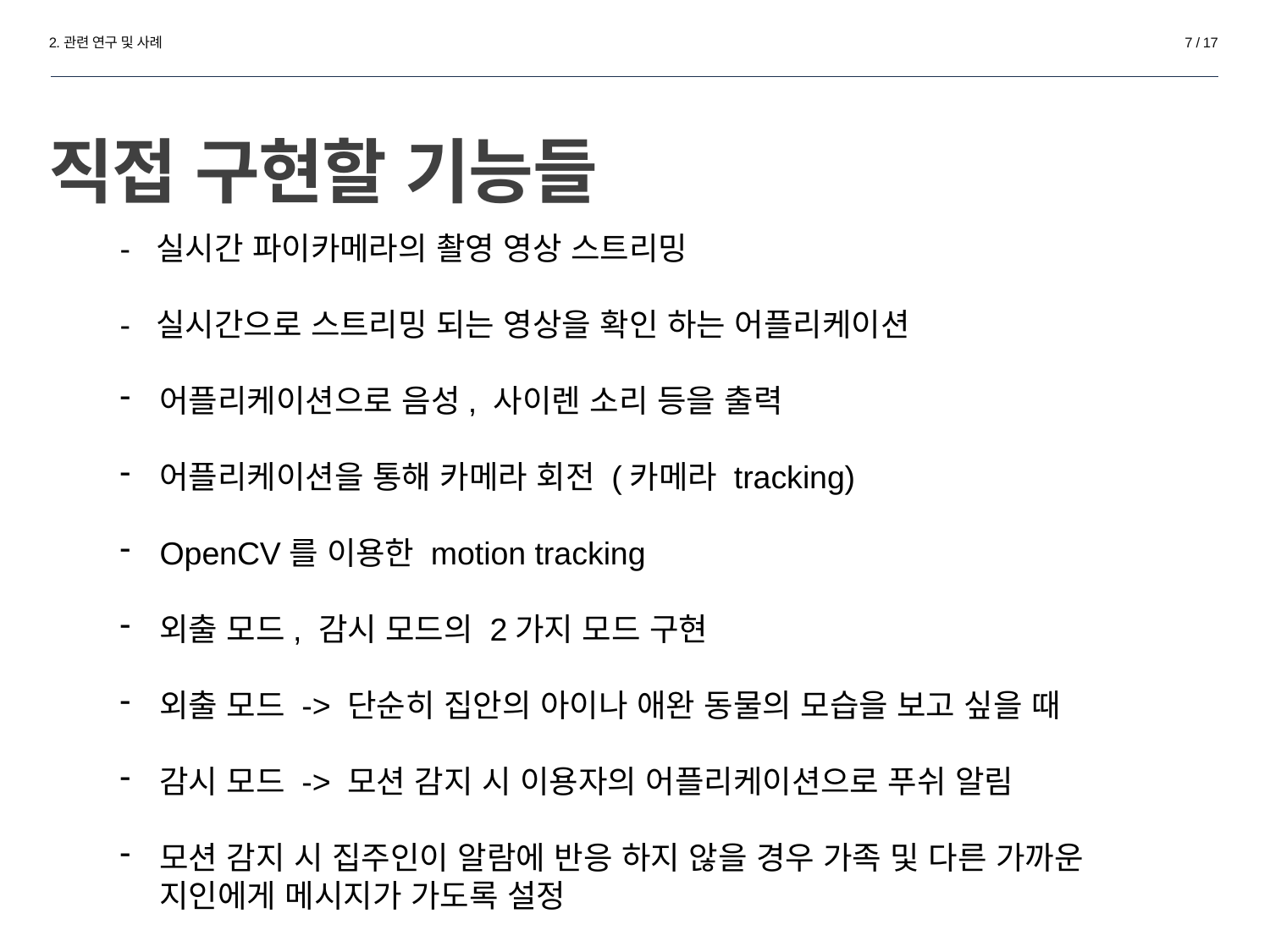

2.관련 연구 및 사례
7 / 17
# 직접 구현할 기능들
-  실시간 파이카메라의 촬영 영상 스트리밍

-  실시간으로 스트리밍 되는 영상을 확인 하는 어플리케이션

어플리케이션으로 음성, 사이렌 소리 등을 출력

어플리케이션을 통해 카메라 회전 (카메라 tracking)

OpenCV를 이용한 motion tracking

외출 모드, 감시 모드의 2가지 모드 구현

외출 모드 -> 단순히 집안의 아이나 애완 동물의 모습을 보고 싶을 때

감시 모드 -> 모션 감지 시 이용자의 어플리케이션으로 푸쉬 알림

모션 감지 시 집주인이 알람에 반응 하지 않을 경우 가족 및 다른 가까운 지인에게 메시지가 가도록 설정